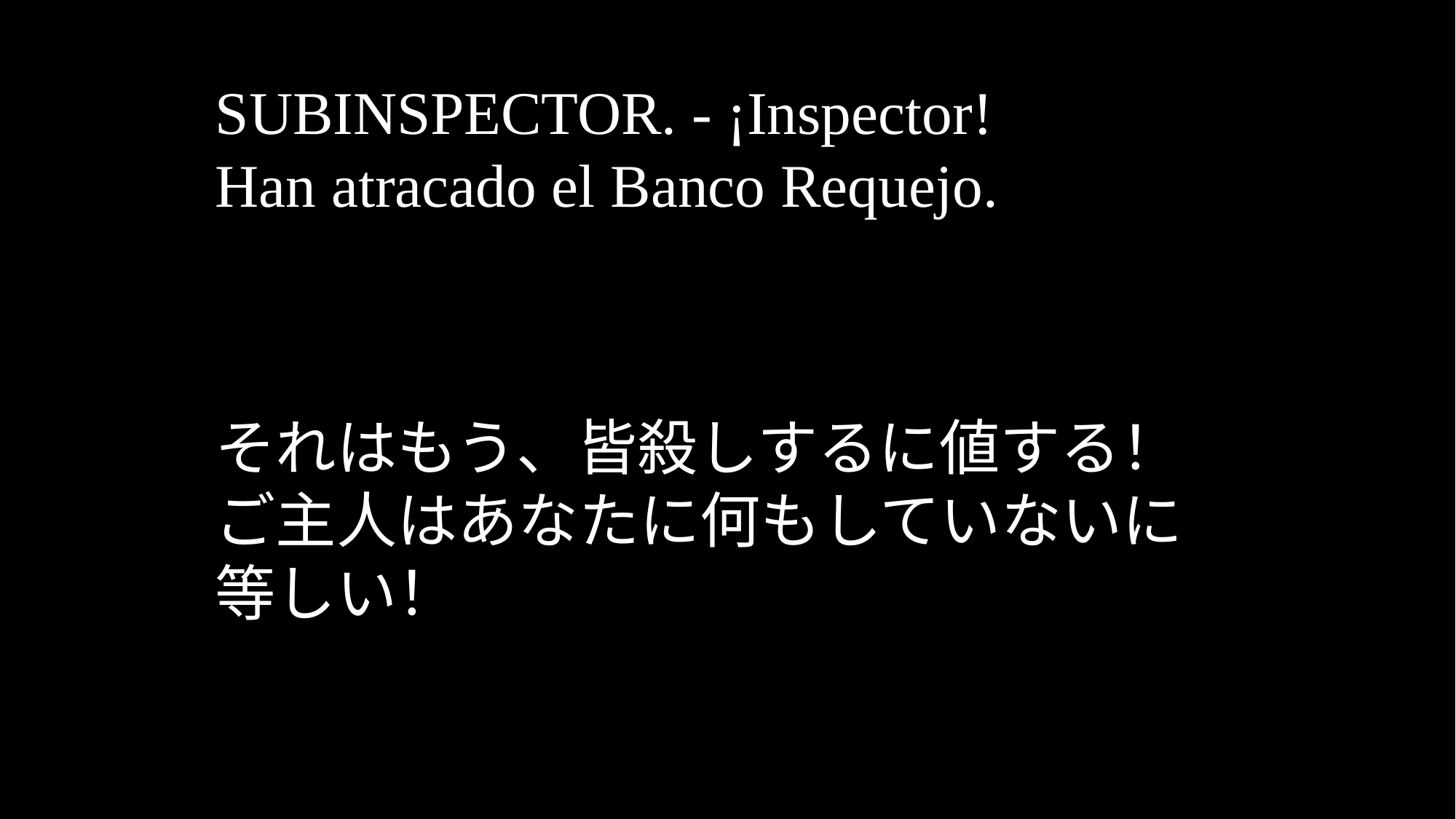

SUBINSPECTOR. - ¡Inspector! Han atracado el Banco Requejo.

それはもう、皆殺しするに値する！ご主人はあなたに何もしていないに等しい！